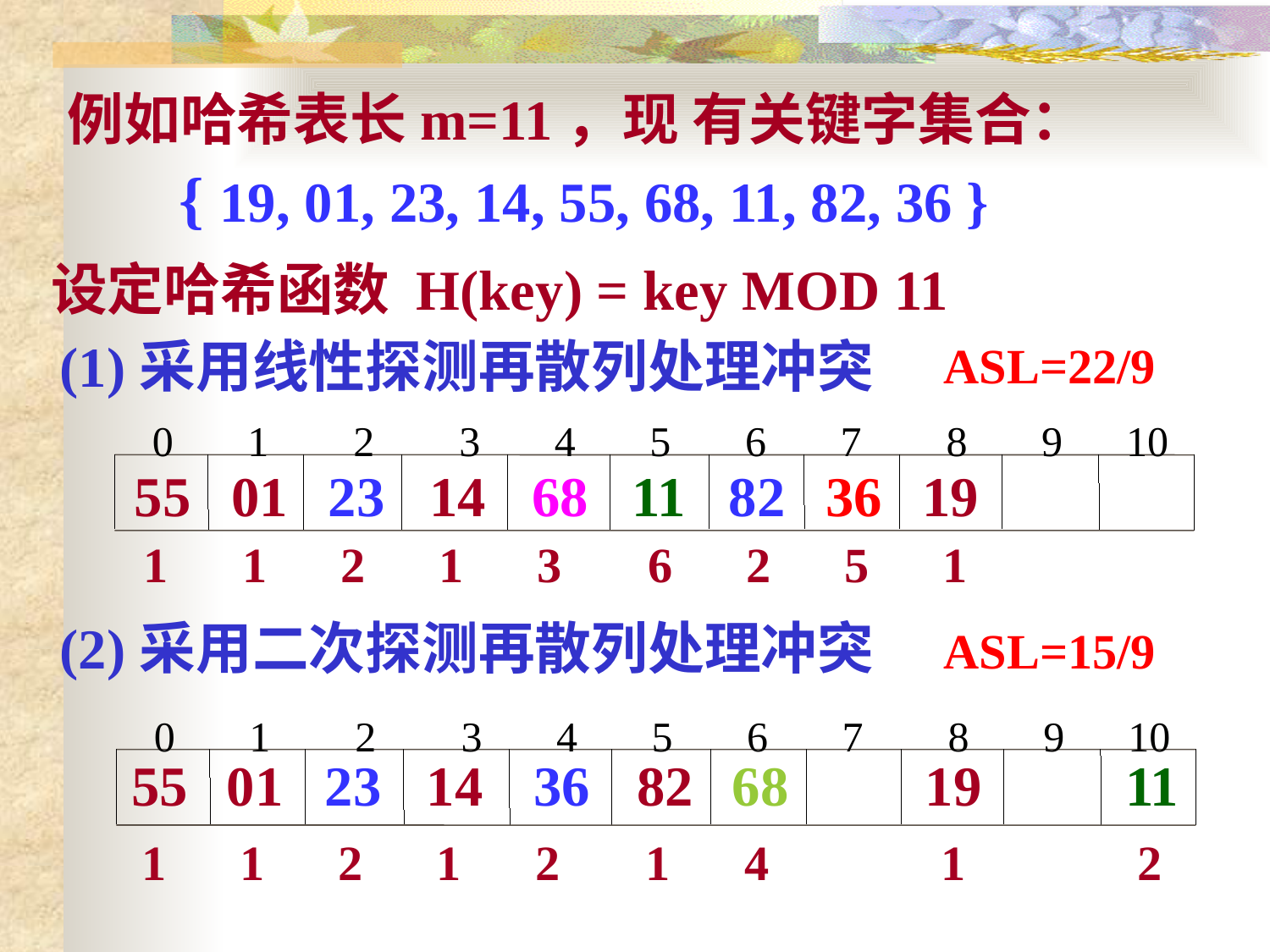

例如哈希表长m=11，现 有关键字集合：
       { 19, 01, 23, 14, 55, 68, 11, 82, 36 }
设定哈希函数 H(key) = key MOD 11
(1)采用线性探测再散列处理冲突
ASL=22/9
0       1        2        3       4       5       6       7        8       9      10

55
01
23
14
68
11
82
36
19
1      1      2      1      3       6      2      5      1
(2)采用二次探测再散列处理冲突
ASL=15/9
0       1        2        3       4       5       6       7        8       9      10

55
01
23
14
36
82
68
19
11
1      1      2      1      2       1      4              1              2